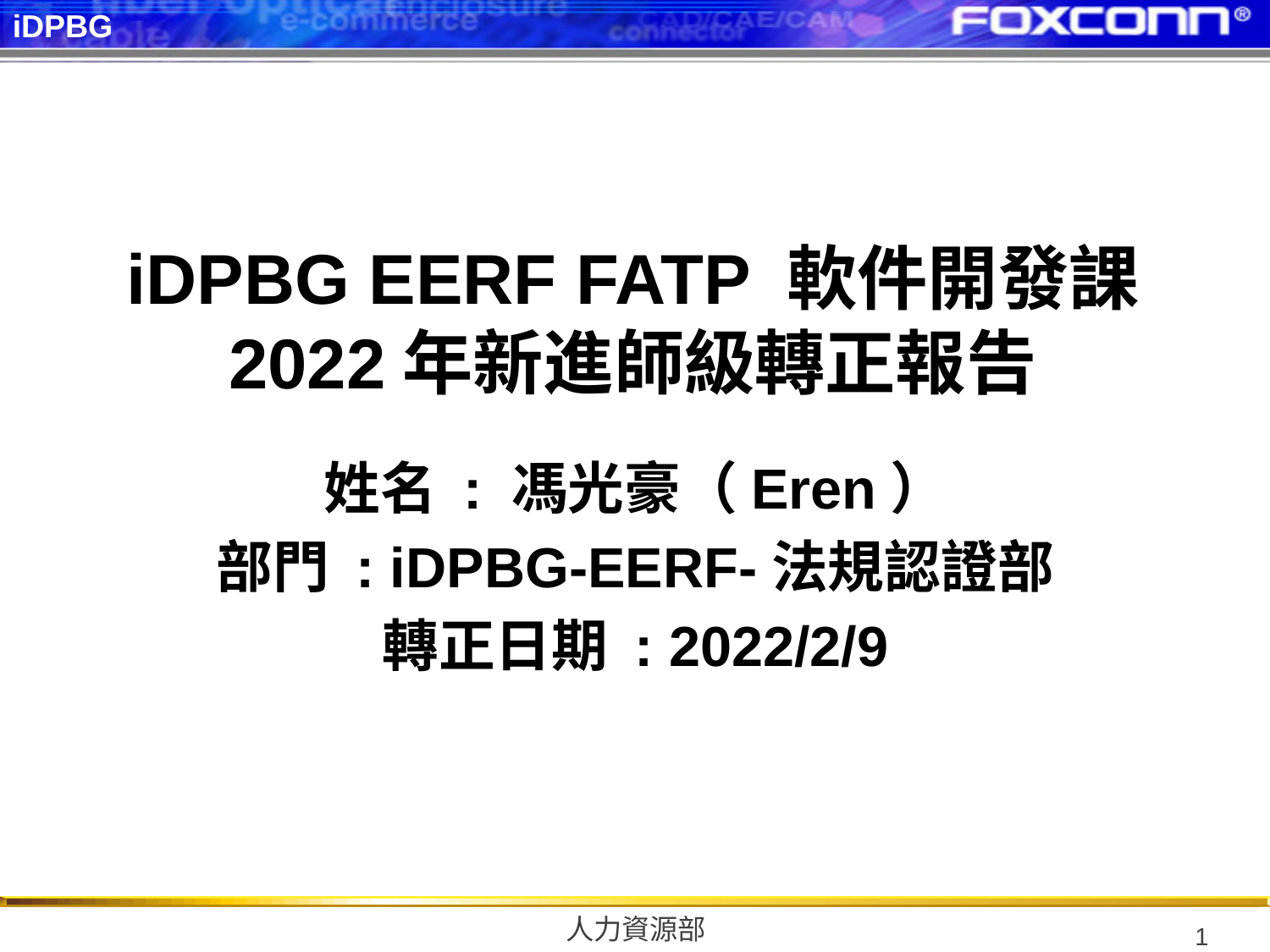

# iDPBG EERF FATP 軟件開發課 2022年新進師級轉正報告
姓名 : 馮光豪（Eren）
部門 : iDPBG-EERF-法規認證部
轉正日期 : 2022/2/9
人力資源部
1